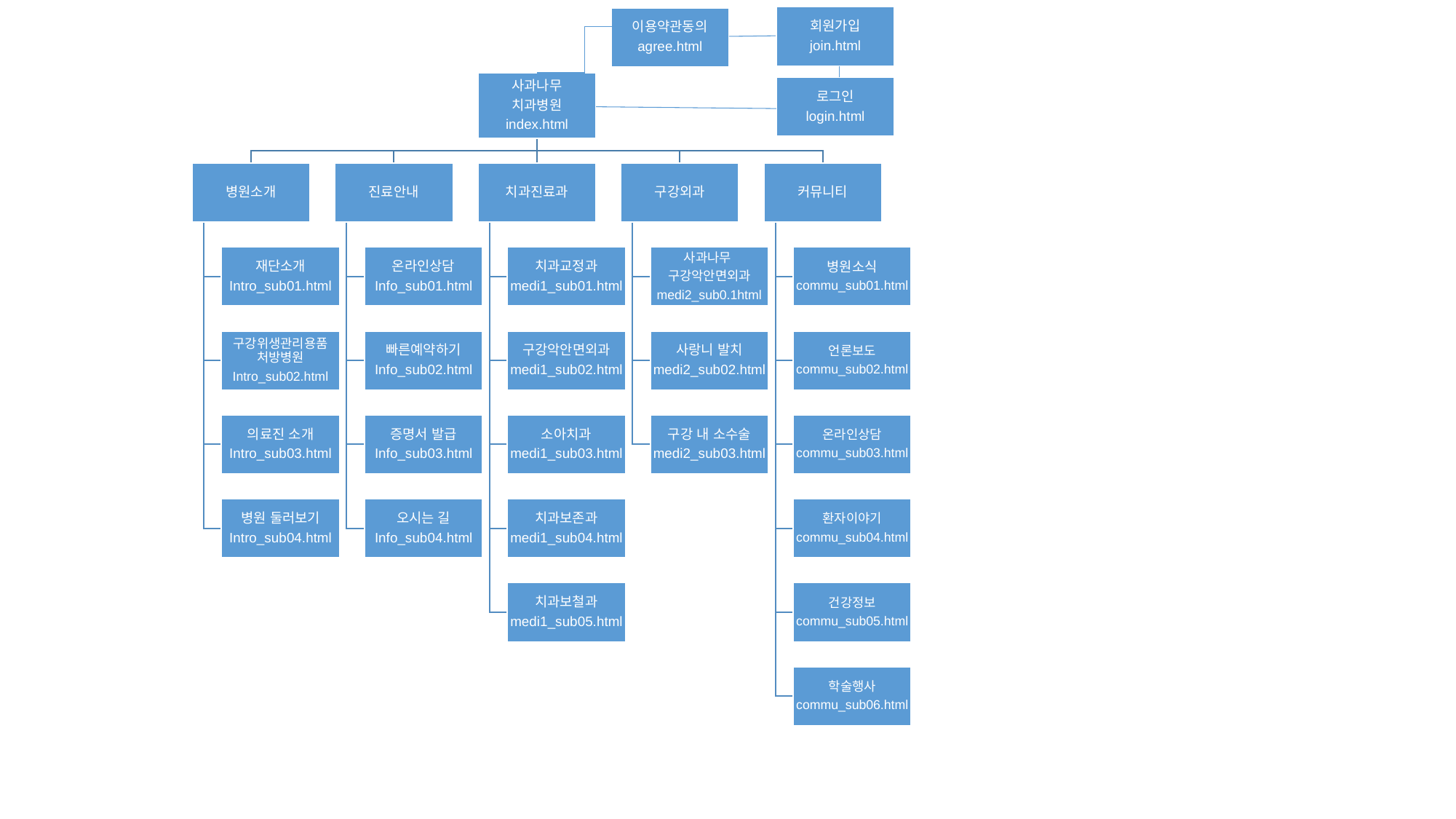

회원가입
join.html
이용약관동의
agree.html
사과나무
치과병원
index.html

병원소개
진료안내
치과진료과
구강외과
커뮤니티

재단소개
Intro_sub01.html
온라인상담
Info_sub01.html
치과교정과
medi1_sub01.html
사과나무
구강악안면외과
medi2_sub0.1html
병원소식
commu_sub01.html
구강위생관리용품 처방병원
Intro_sub02.html
빠른예약하기
Info_sub02.html
구강악안면외과
medi1_sub02.html
사랑니 발치
medi2_sub02.html
언론보도
commu_sub02.html
의료진 소개
Intro_sub03.html
증명서 발급
Info_sub03.html
소아치과
medi1_sub03.html
구강 내 소수술
medi2_sub03.html
온라인상담
commu_sub03.html
병원 둘러보기
Intro_sub04.html
오시는 길
Info_sub04.html
치과보존과
medi1_sub04.html
환자이야기
commu_sub04.html
치과보철과
medi1_sub05.html
건강정보
commu_sub05.html
학술행사
commu_sub06.html
로그인
login.html